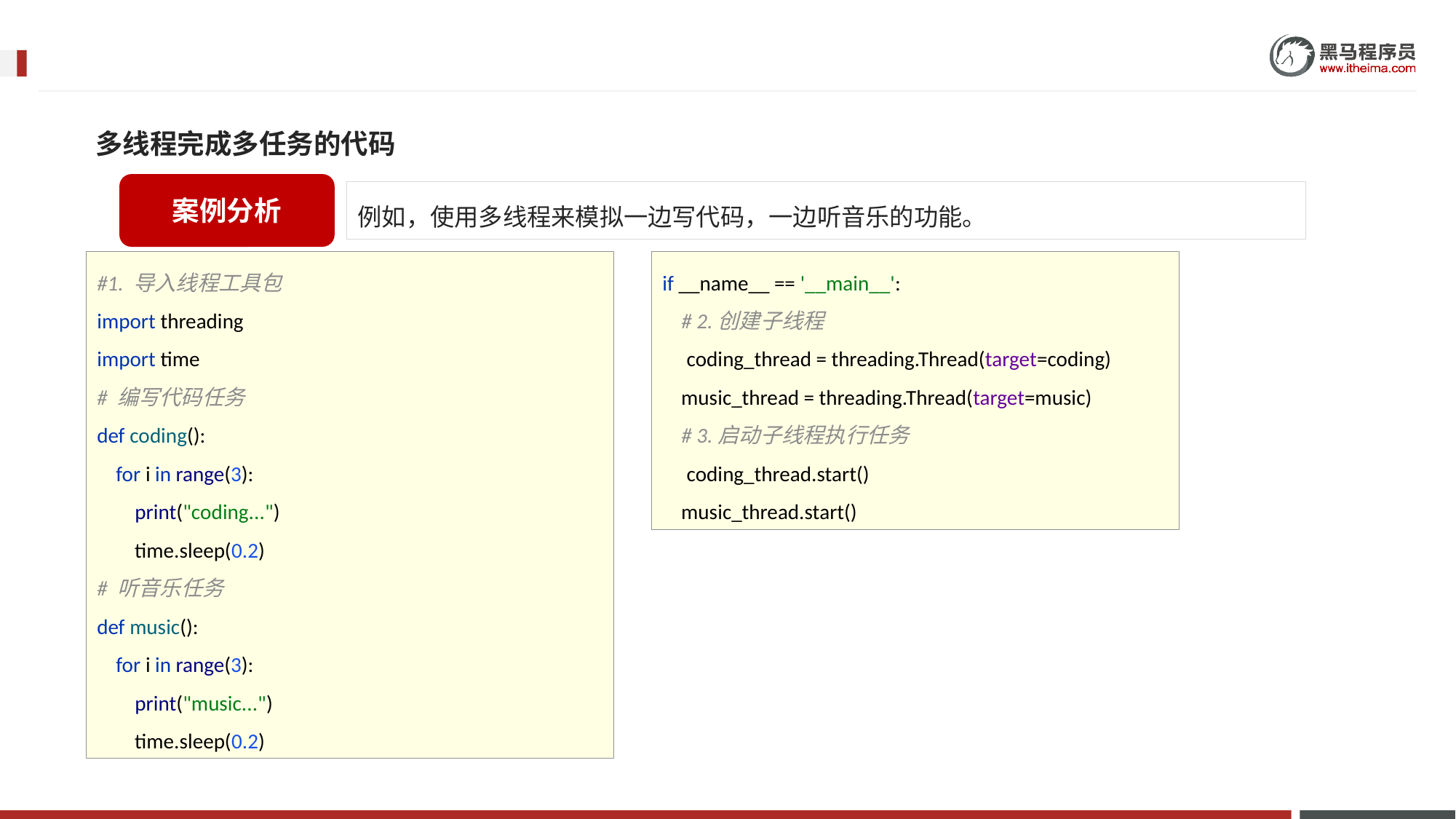

多线程完成多任务的代码
案例分析
例如，使用多线程来模拟一边写代码，一边听音乐的功能。
#1. 导入线程工具包
import threading
import time
# 编写代码任务
def coding():
    for i in range(3):
        print("coding...")
        time.sleep(0.2)
# 听音乐任务
def music():
    for i in range(3):
        print("music...")
        time.sleep(0.2)
if __name__ == '__main__':
    # 2.创建子线程
    coding_thread = threading.Thread(target=coding)
    music_thread = threading.Thread(target=music)
    # 3.启动子线程执行任务
    coding_thread.start()
    music_thread.start()